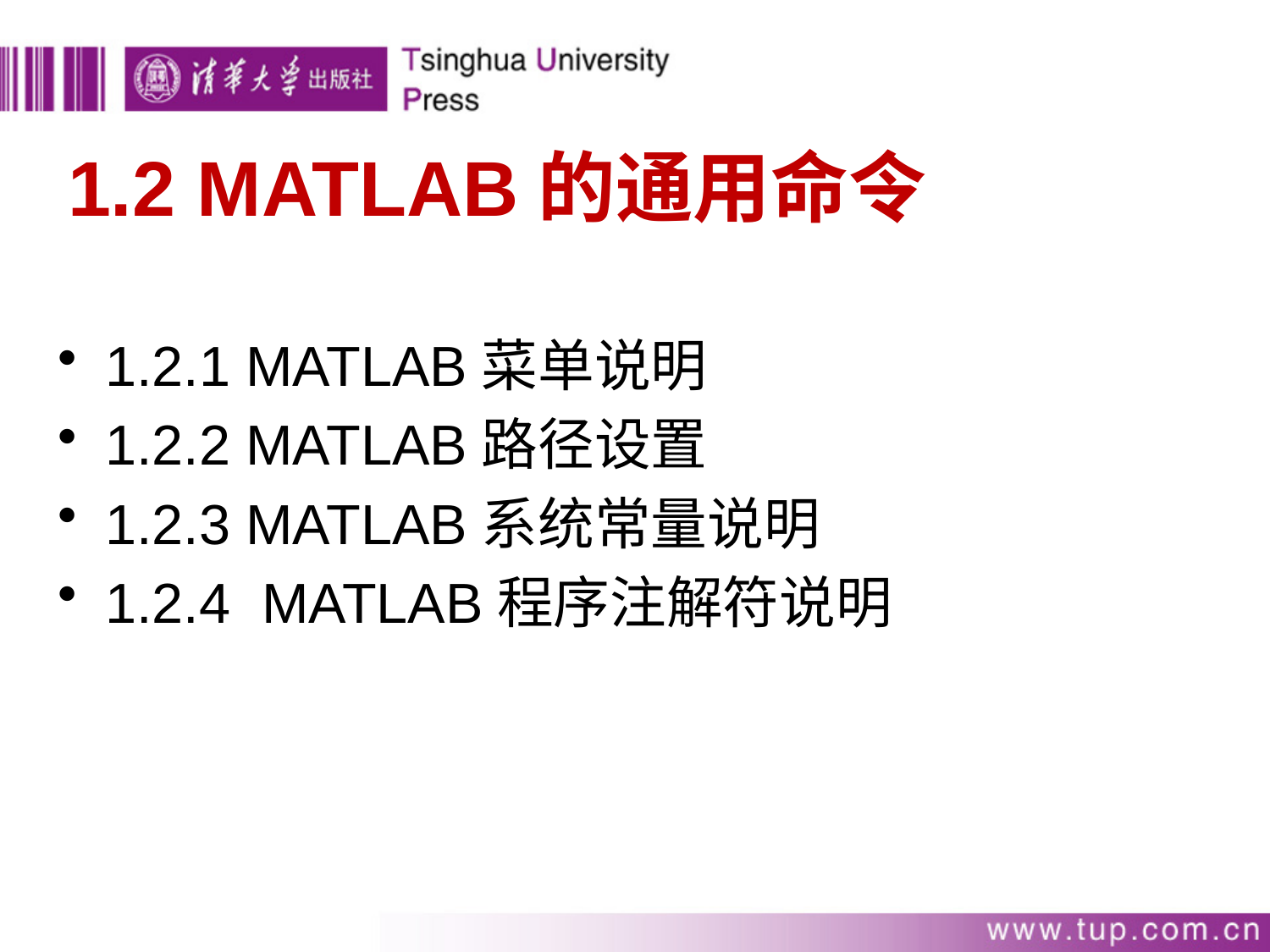

# 1.2 MATLAB的通用命令
1.2.1 MATLAB菜单说明
1.2.2 MATLAB路径设置
1.2.3 MATLAB系统常量说明
1.2.4  MATLAB程序注解符说明